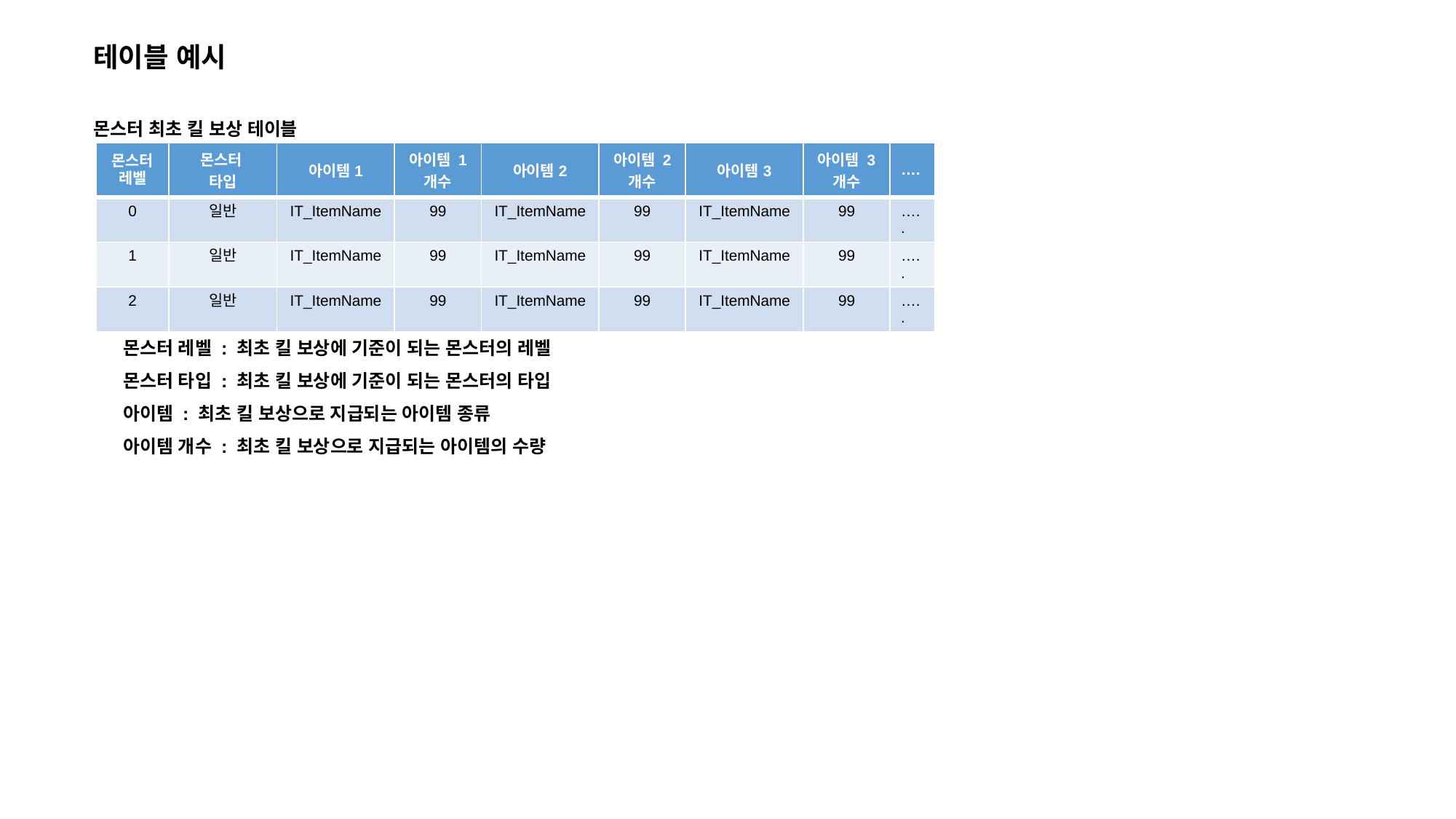

테이블 예시
몬스터 최초 킬 보상 테이블
| 몬스터 레벨 | 몬스터 타입 | 아이템1 | 아이템 1 개수 | 아이템2 | 아이템 2 개수 | 아이템3 | 아이템 3 개수 | …. |
| --- | --- | --- | --- | --- | --- | --- | --- | --- |
| 0 | 일반 | IT\_ItemName | 99 | IT\_ItemName | 99 | IT\_ItemName | 99 | ….. |
| 1 | 일반 | IT\_ItemName | 99 | IT\_ItemName | 99 | IT\_ItemName | 99 | ….. |
| 2 | 일반 | IT\_ItemName | 99 | IT\_ItemName | 99 | IT\_ItemName | 99 | ….. |
몬스터 레벨 : 최초 킬 보상에 기준이 되는 몬스터의 레벨
몬스터 타입 : 최초 킬 보상에 기준이 되는 몬스터의 타입
아이템 : 최초 킬 보상으로 지급되는 아이템 종류
아이템 개수 : 최초 킬 보상으로 지급되는 아이템의 수량